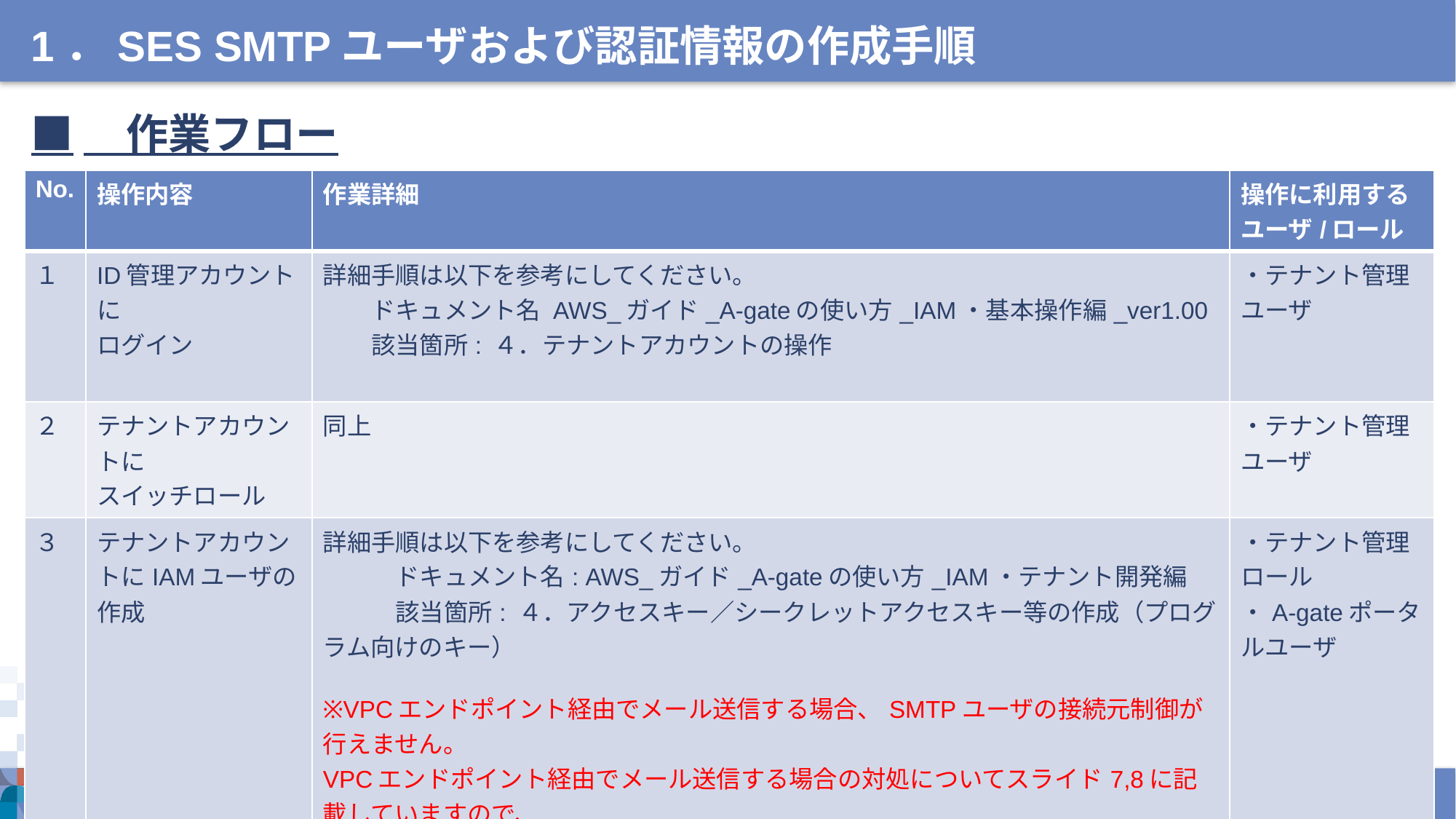

1．SES SMTPユーザおよび認証情報の作成手順
■　作業フロー
| No. | 操作内容 | 作業詳細 | 操作に利用するユーザ/ロール |
| --- | --- | --- | --- |
| １ | ID管理アカウントに ログイン | 詳細手順は以下を参考にしてください。 　　ドキュメント名 AWS\_ガイド\_A-gateの使い方\_IAM・基本操作編\_ver1.00 　　該当箇所: ４．テナントアカウントの操作 | ・テナント管理ユーザ |
| ２ | テナントアカウントに スイッチロール | 同上 | ・テナント管理ユーザ |
| ３ | テナントアカウントにIAMユーザの作成 | 詳細手順は以下を参考にしてください。 　　　ドキュメント名: AWS\_ガイド\_A-gateの使い方\_IAM・テナント開発編 　　　該当箇所: ４．アクセスキー／シークレットアクセスキー等の作成（プログラム向けのキー） ※VPCエンドポイント経由でメール送信する場合、SMTPユーザの接続元制御が行えません。 VPCエンドポイント経由でメール送信する場合の対処についてスライド7,8に記載していますので、 ご確認ください。 | ・テナント管理ロール ・A-gateポータルユーザ |